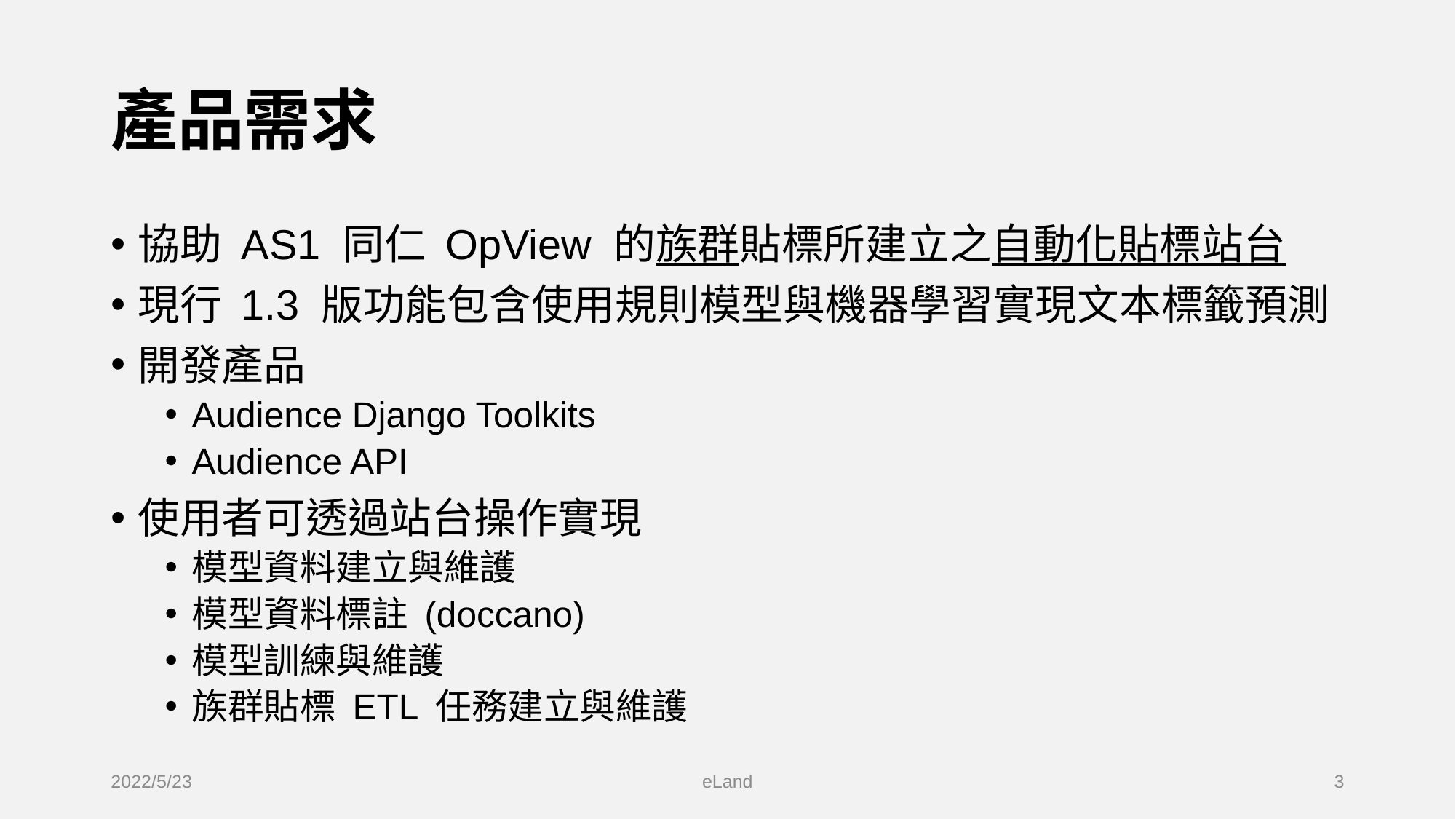

# 產品需求
協助 AS1 同仁 OpView 的族群貼標所建立之自動化貼標站台
現行 1.3 版功能包含使用規則模型與機器學習實現文本標籤預測
開發產品
Audience Django Toolkits
Audience API
使用者可透過站台操作實現
模型資料建立與維護
模型資料標註 (doccano)
模型訓練與維護
族群貼標 ETL 任務建立與維護

2022/5/23
eLand
3